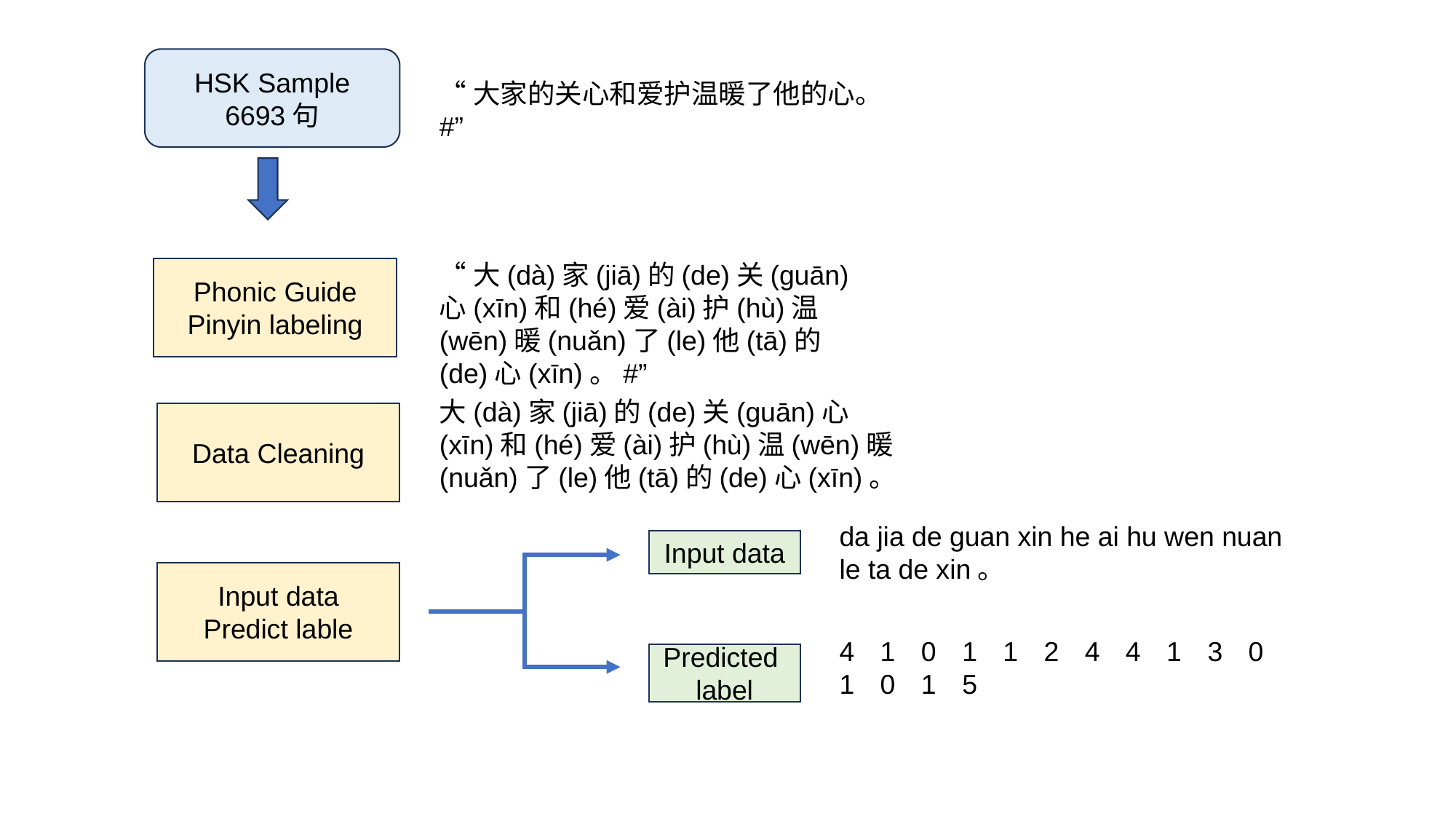

HSK Sample
6693句
“大家的关心和爱护温暖了他的心。#”

“大(dà)家(jiā)的(de)关(guān)心(xīn)和(hé)爱(ài)护(hù)温(wēn)暖(nuǎn)了(le)他(tā)的(de)心(xīn)。#”
Phonic Guide
Pinyin labeling
大(dà)家(jiā)的(de)关(guān)心(xīn)和(hé)爱(ài)护(hù)温(wēn)暖(nuǎn)了(le)他(tā)的(de)心(xīn)。
Data Cleaning
da jia de guan xin he ai hu wen nuan le ta de xin。
Input data
Input data
Predict lable
4 1 0 1 1 2 4 4 1 3 0 1 0 1 5
Predicted
label